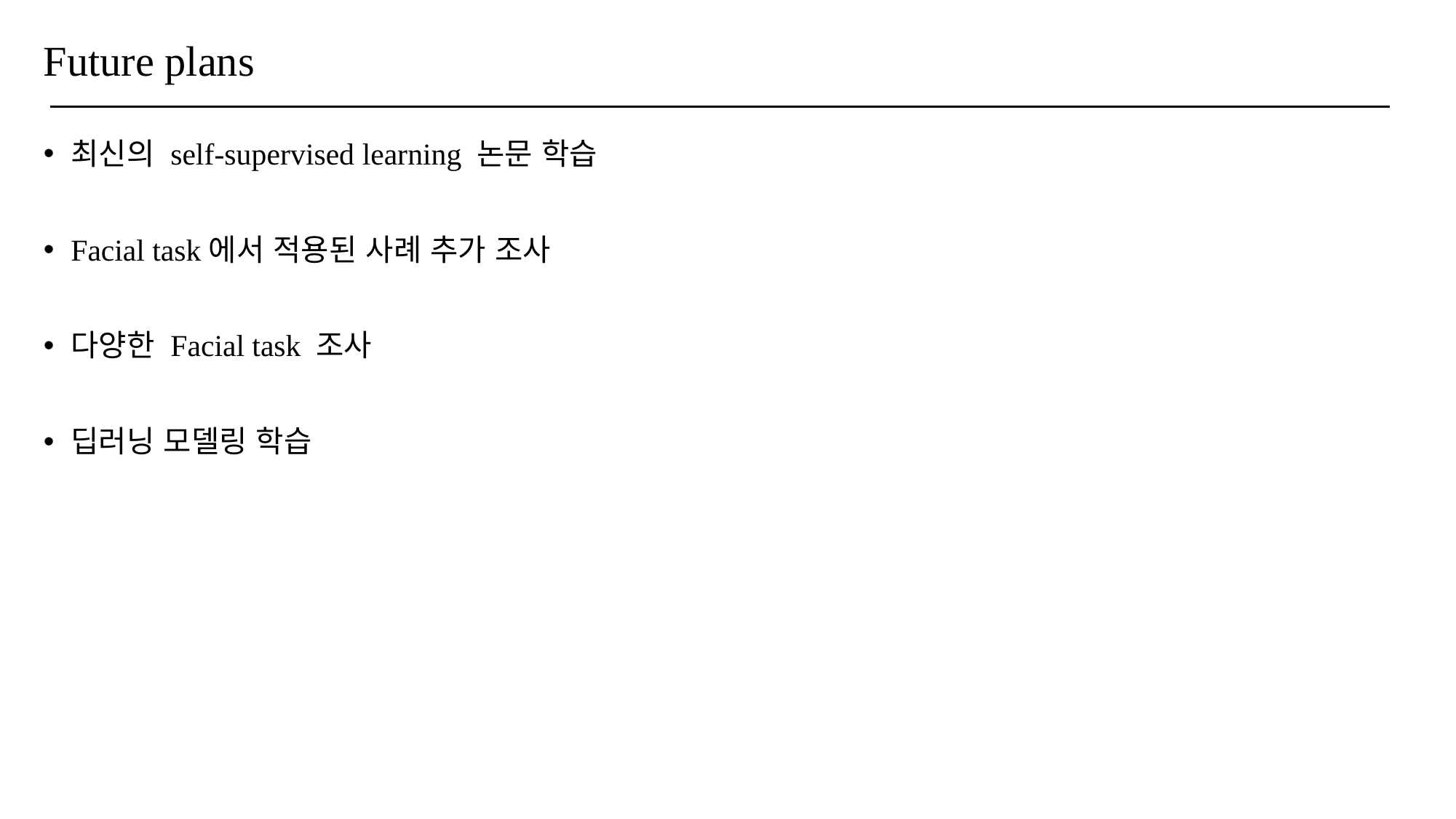

# Future plans
최신의 self-supervised learning 논문 학습

Facial task에서 적용된 사례 추가 조사

다양한 Facial task 조사

딥러닝 모델링 학습